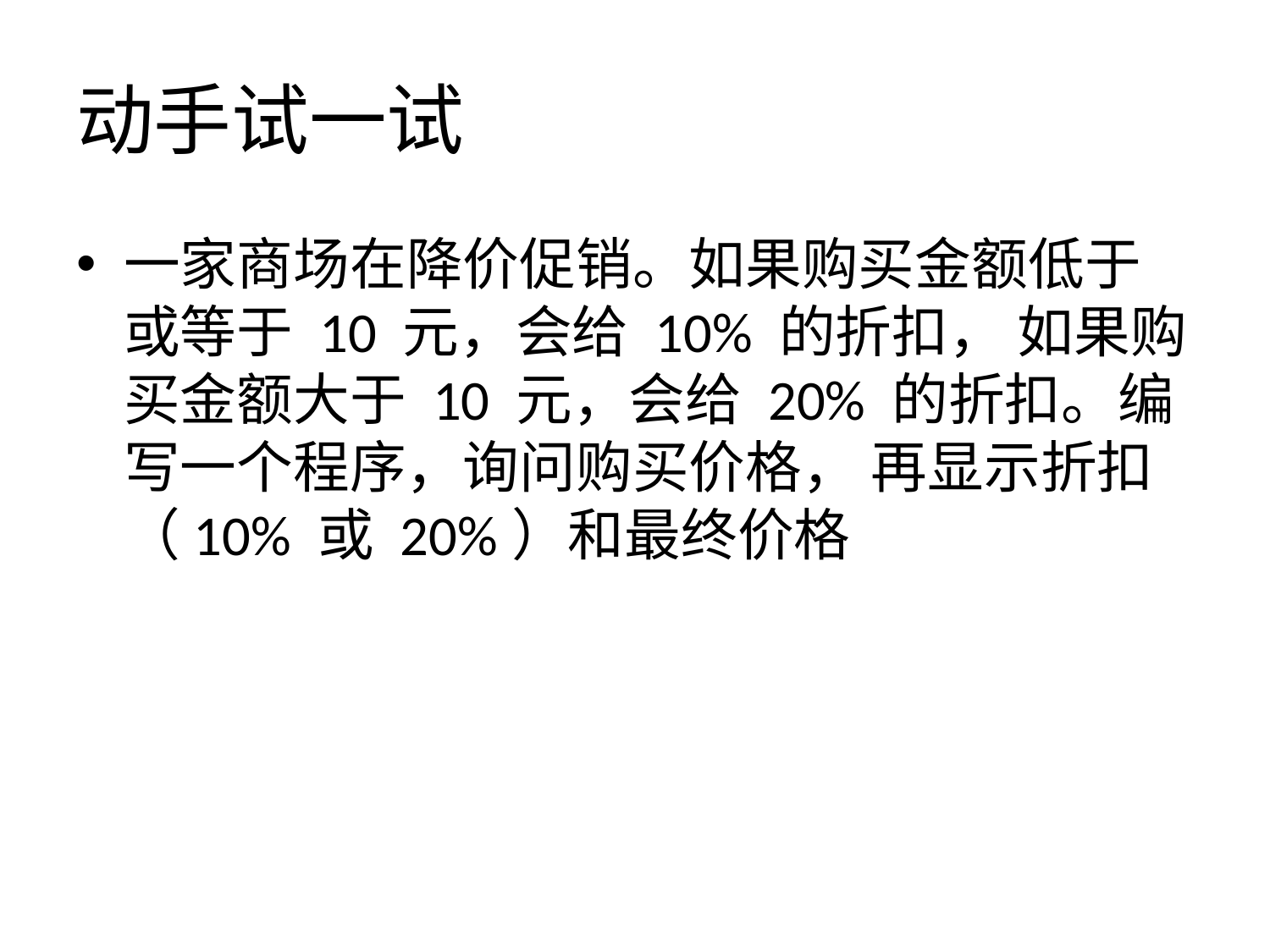

# 动手试一试
一家商场在降价促销。如果购买金额低于或等于 10 元，会给 10% 的折扣， 如果购买金额大于 10 元，会给 20% 的折扣。编写一个程序，询问购买价格， 再显示折扣（10% 或 20%）和最终价格